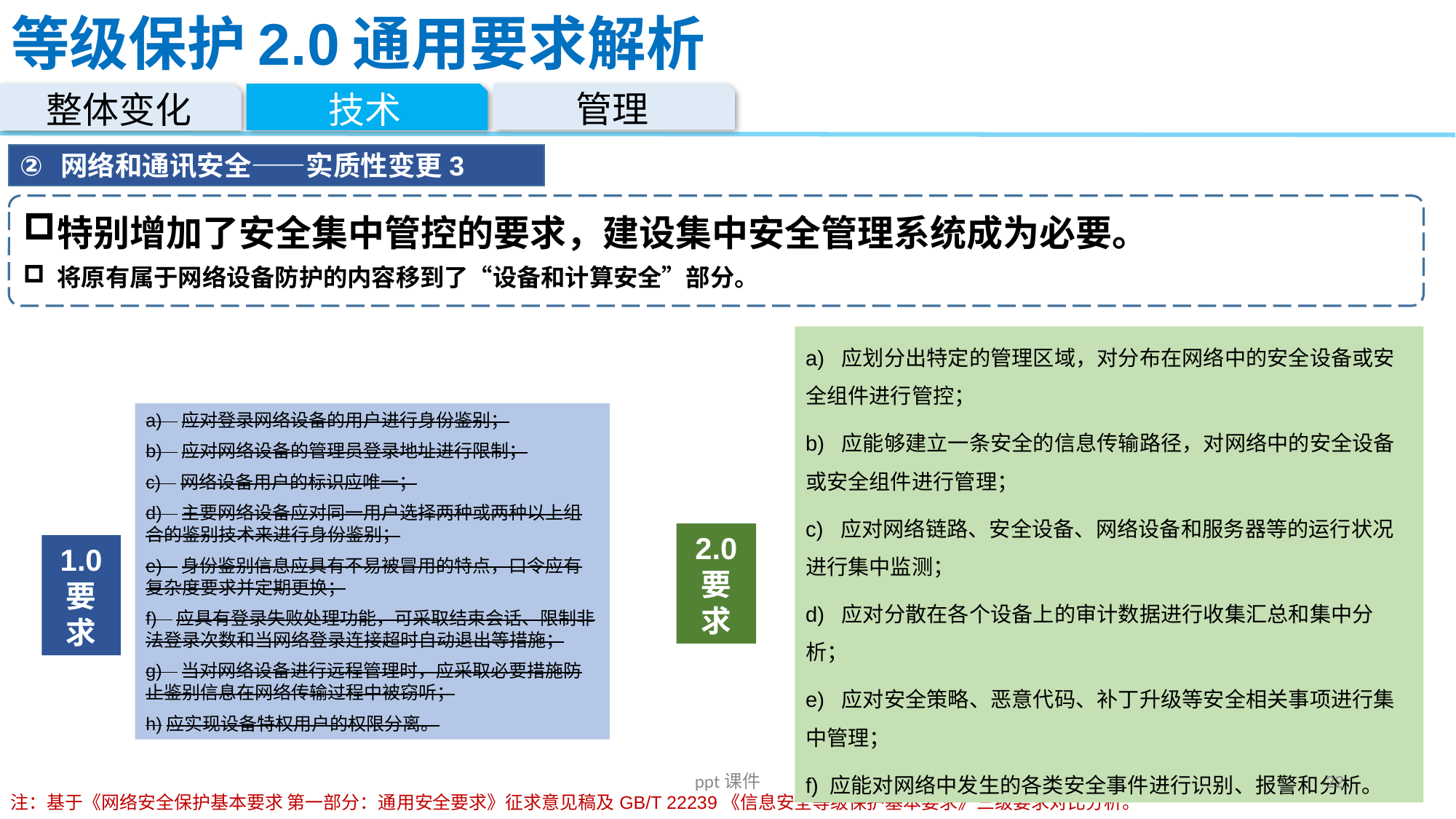

# 等级保护2.0通用要求解析
管理
整体变化
技术
网络和通讯安全——实质性变更3
特别增加了安全集中管控的要求，建设集中安全管理系统成为必要。
将原有属于网络设备防护的内容移到了“设备和计算安全”部分。
a)  应划分出特定的管理区域，对分布在网络中的安全设备或安全组件进行管控；
b)  应能够建立一条安全的信息传输路径，对网络中的安全设备或安全组件进行管理；
c)  应对网络链路、安全设备、网络设备和服务器等的运行状况进行集中监测；
d)  应对分散在各个设备上的审计数据进行收集汇总和集中分析；
e)  应对安全策略、恶意代码、补丁升级等安全相关事项进行集中管理；
f) 应能对网络中发生的各类安全事件进行识别、报警和分析。
a)   应对登录网络设备的用户进行身份鉴别；
b)   应对网络设备的管理员登录地址进行限制；
c)   网络设备用户的标识应唯一；
d)   主要网络设备应对同一用户选择两种或两种以上组合的鉴别技术来进行身份鉴别；
e)   身份鉴别信息应具有不易被冒用的特点，口令应有复杂度要求并定期更换；
f)   应具有登录失败处理功能，可采取结束会话、限制非法登录次数和当网络登录连接超时自动退出等措施；
g)   当对网络设备进行远程管理时，应采取必要措施防止鉴别信息在网络传输过程中被窃听；
h)应实现设备特权用户的权限分离。
2.0
要求
1.0
要求
ppt课件
22
注：基于《网络安全保护基本要求 第一部分：通用安全要求》征求意见稿及GB/T 22239《信息安全等级保护基本要求》三级要求对比分析。